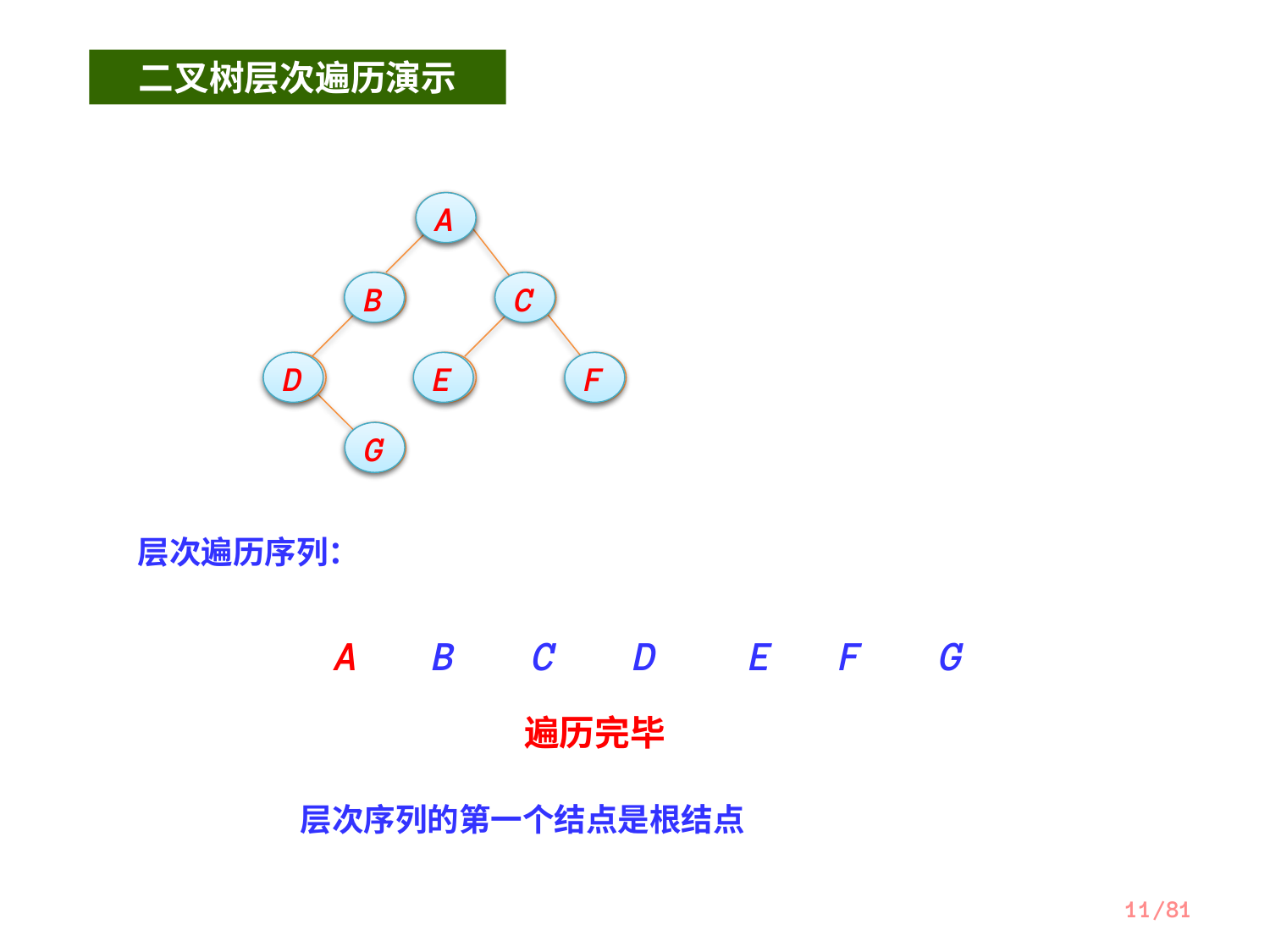

二叉树层次遍历演示
A
A

B
B
C
C

D
D
E
E
F
F

G
G
层次遍历序列：

A
B
C
D
E
F
G
遍历完毕
层次序列的第一个结点是根结点
11/81